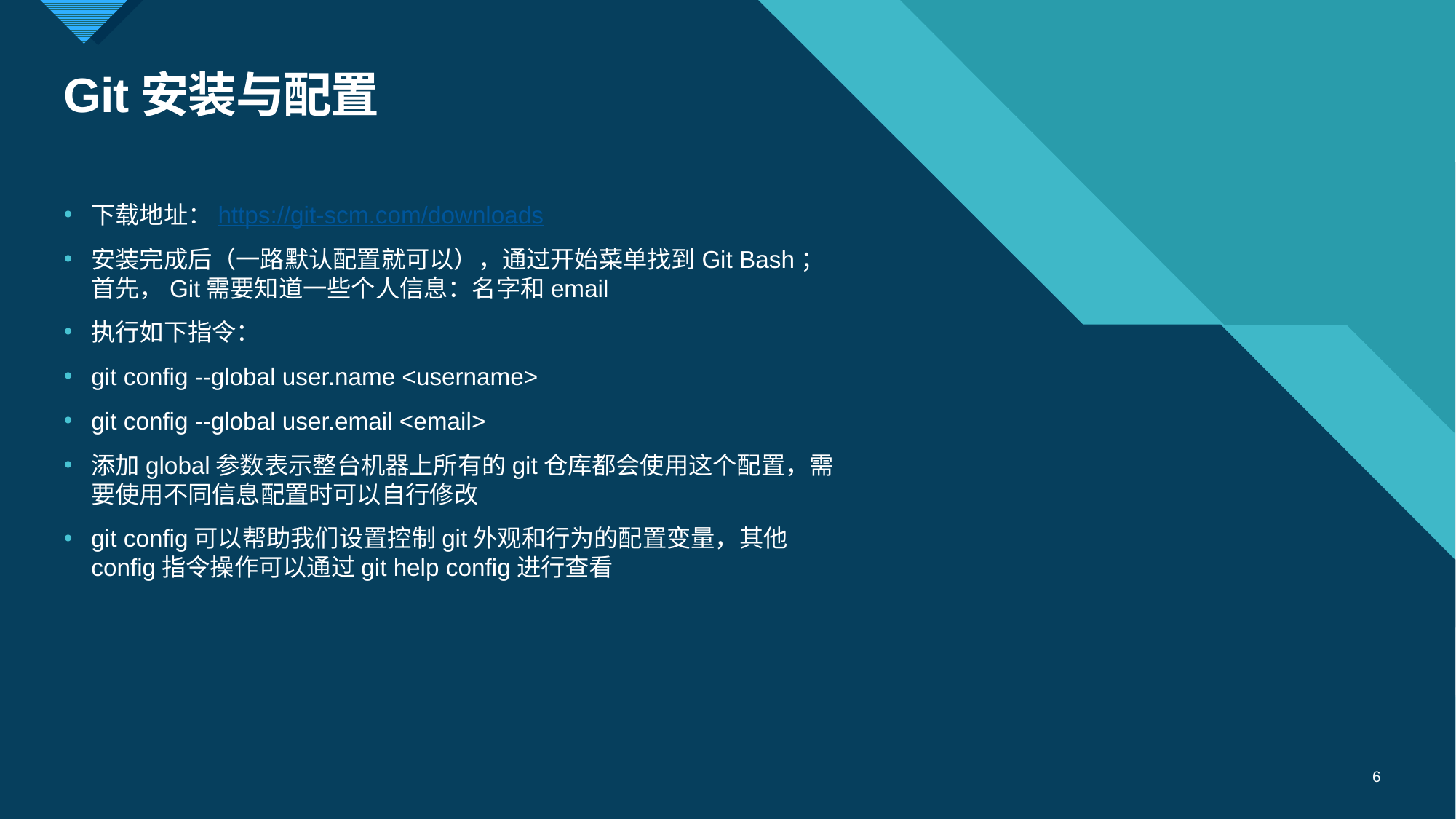

# Git安装与配置
下载地址：https://git-scm.com/downloads
安装完成后（一路默认配置就可以），通过开始菜单找到Git Bash；首先，Git需要知道一些个人信息：名字和email
执行如下指令：
git config --global user.name <username>
git config --global user.email <email>
添加global参数表示整台机器上所有的git仓库都会使用这个配置，需要使用不同信息配置时可以自行修改
git config可以帮助我们设置控制git外观和行为的配置变量，其他config指令操作可以通过git help config进行查看
6